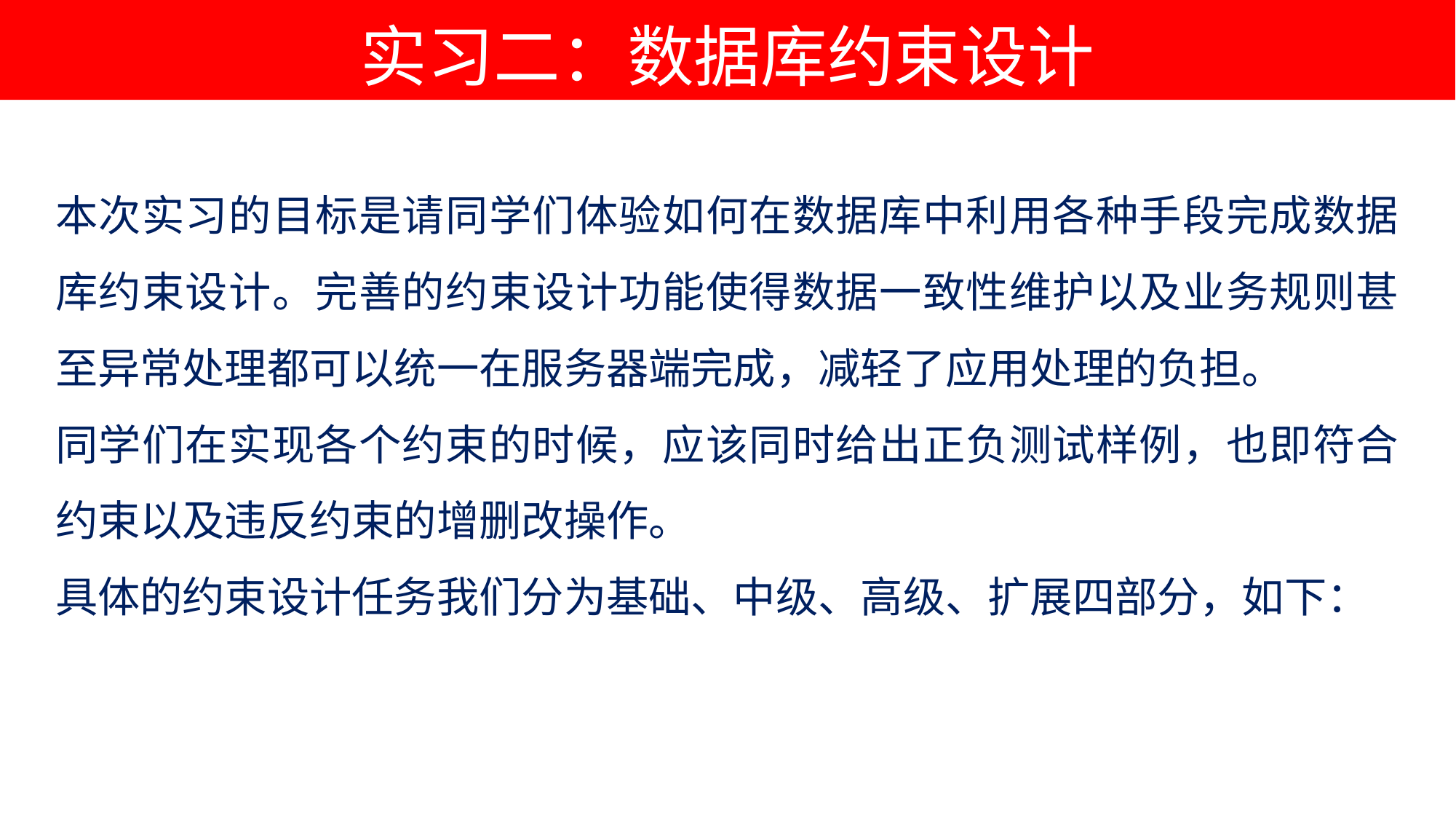

# 实习二：数据库约束设计
本次实习的目标是请同学们体验如何在数据库中利用各种手段完成数据库约束设计。完善的约束设计功能使得数据一致性维护以及业务规则甚至异常处理都可以统一在服务器端完成，减轻了应用处理的负担。
同学们在实现各个约束的时候，应该同时给出正负测试样例，也即符合约束以及违反约束的增删改操作。
具体的约束设计任务我们分为基础、中级、高级、扩展四部分，如下：